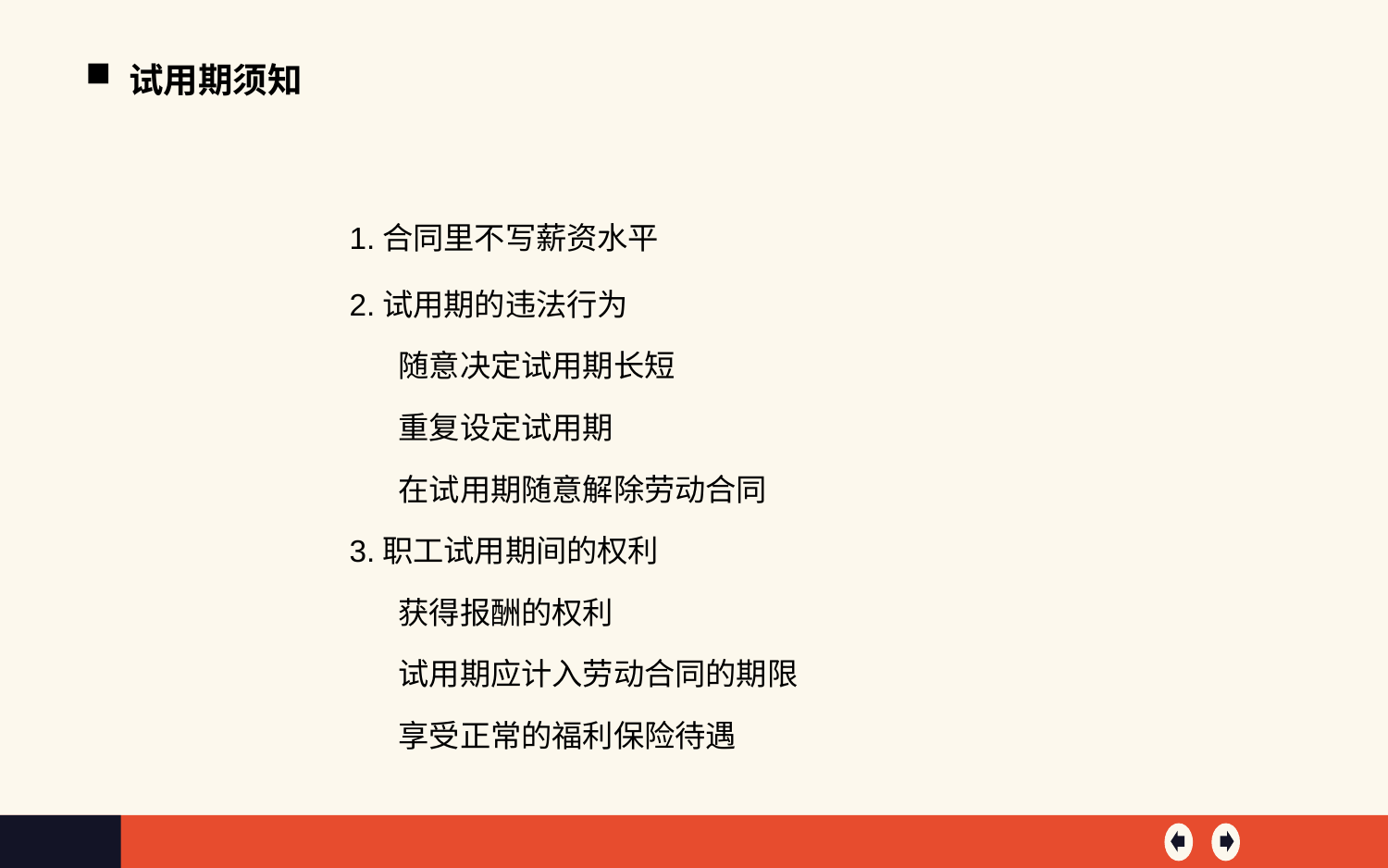

试用期须知
1.合同里不写薪资水平
2.试用期的违法行为
      随意决定试用期长短
      重复设定试用期
      在试用期随意解除劳动合同
3.职工试用期间的权利
      获得报酬的权利
      试用期应计入劳动合同的期限
      享受正常的福利保险待遇